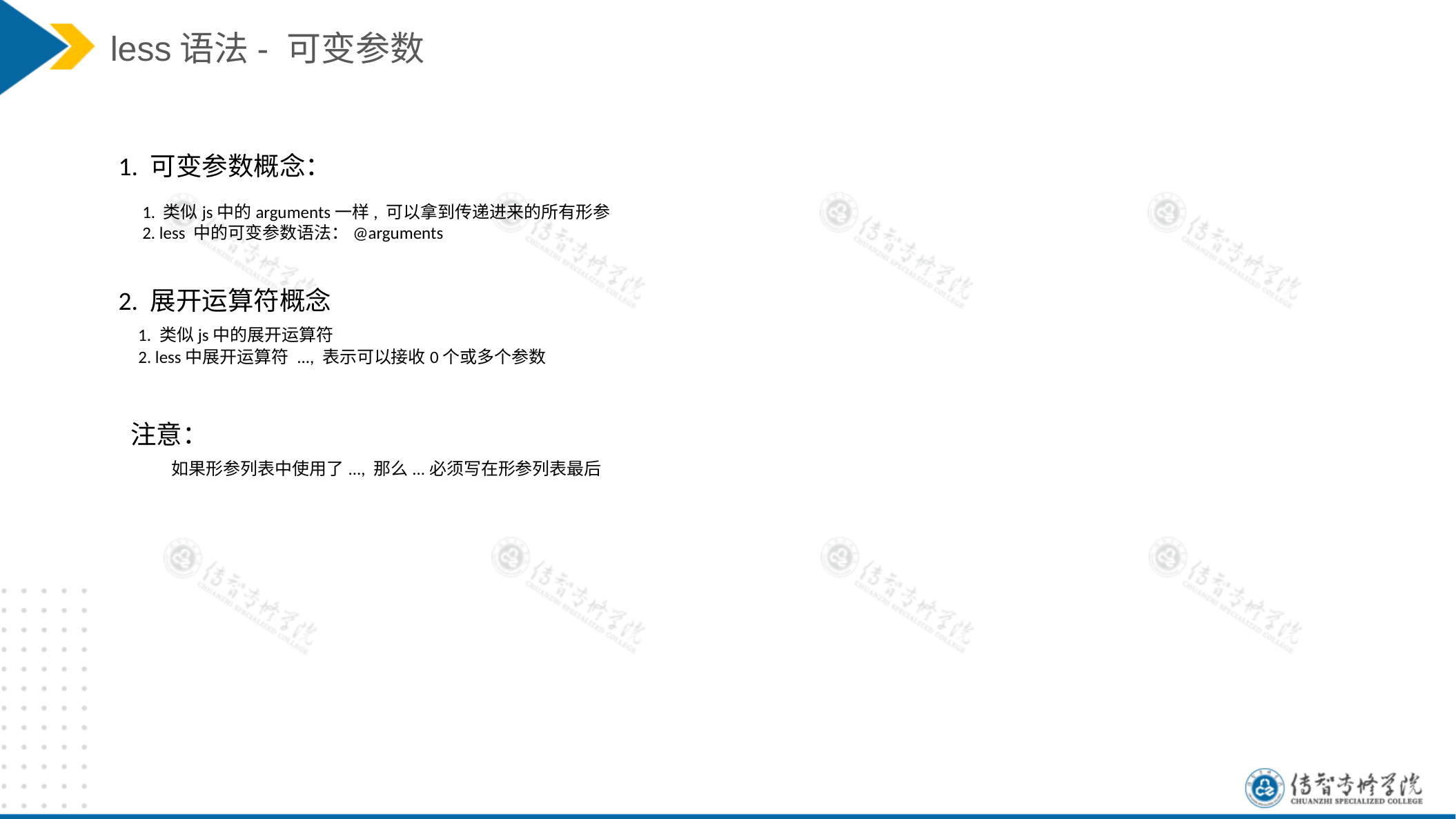

less语法- 可变参数

1. 可变参数概念：

      1. 类似js中的arguments一样, 可以拿到传递进来的所有形参
      2. less 中的可变参数语法：@arguments

2. 展开运算符概念
    1. 类似js中的展开运算符
     2. less中展开运算符 ..., 表示可以接收0个或多个参数

 注意：
        如果形参列表中使用了..., 那么...必须写在形参列表最后